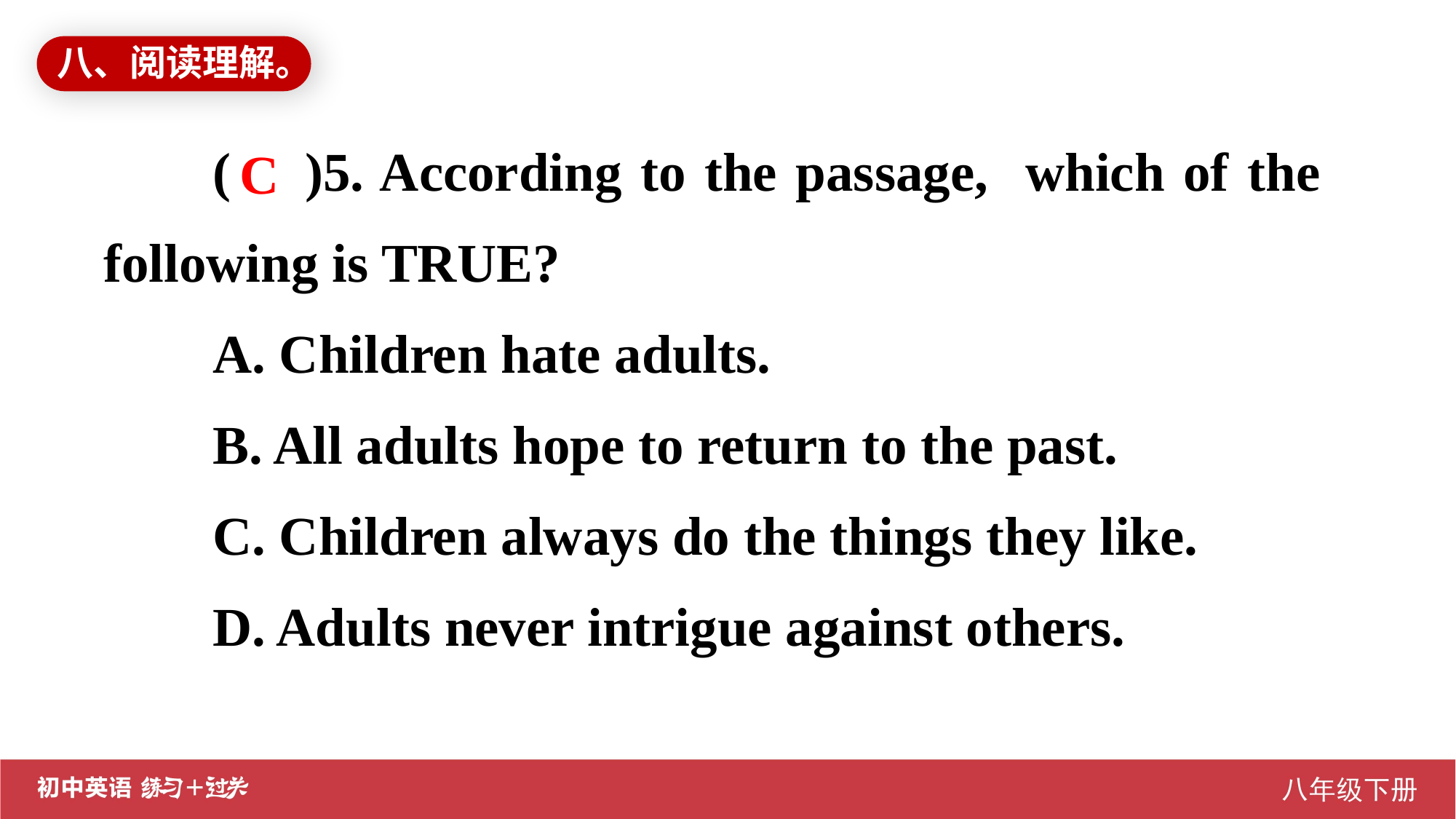

八、阅读理解。

(    )5. According to the passage,  which of the following is TRUE?
A. Children hate adults.
B. All adults hope to return to the past.
C. Children always do the things they like.
D. Adults never intrigue against others.
C